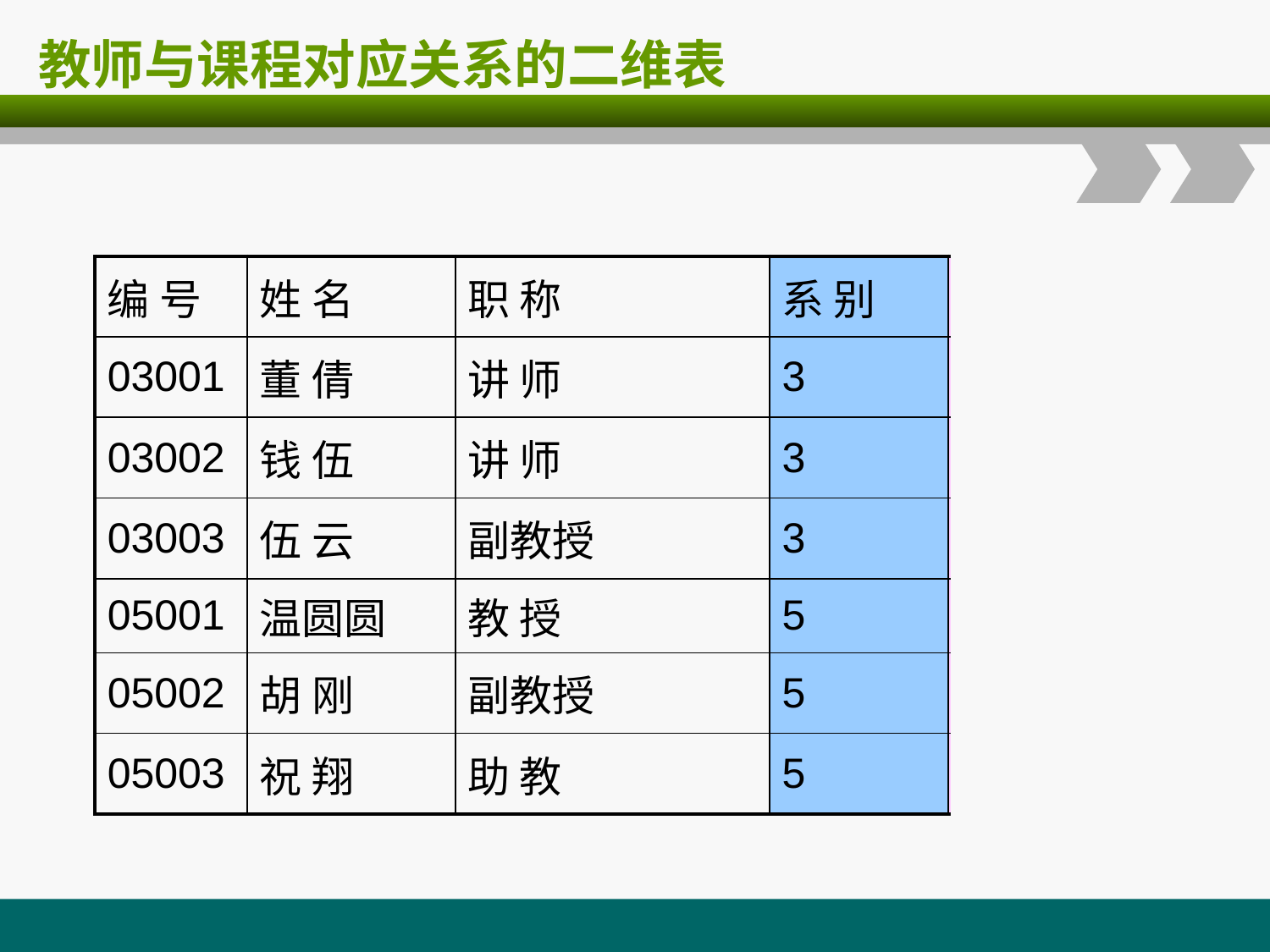

# 教师与课程对应关系的二维表

| 编 号 | 姓 名 | 职 称 | 系 别 | 讲授课程 |
| --- | --- | --- | --- | --- |
| 03001 | 董 倩 | 讲 师 | 3 | BT0012 |
| 03002 | 钱 伍 | 讲 师 | 3 | BT0012 |
| 03003 | 伍 云 | 副教授 | 3 | BT0053 |
| 05001 | 温圆圆 | 教 授 | 5 | BT0001 |
| 05002 | 胡 刚 | 副教授 | 5 | XB1024 |
| 05003 | 祝 翔 | 助 教 | 5 | XB1066 |